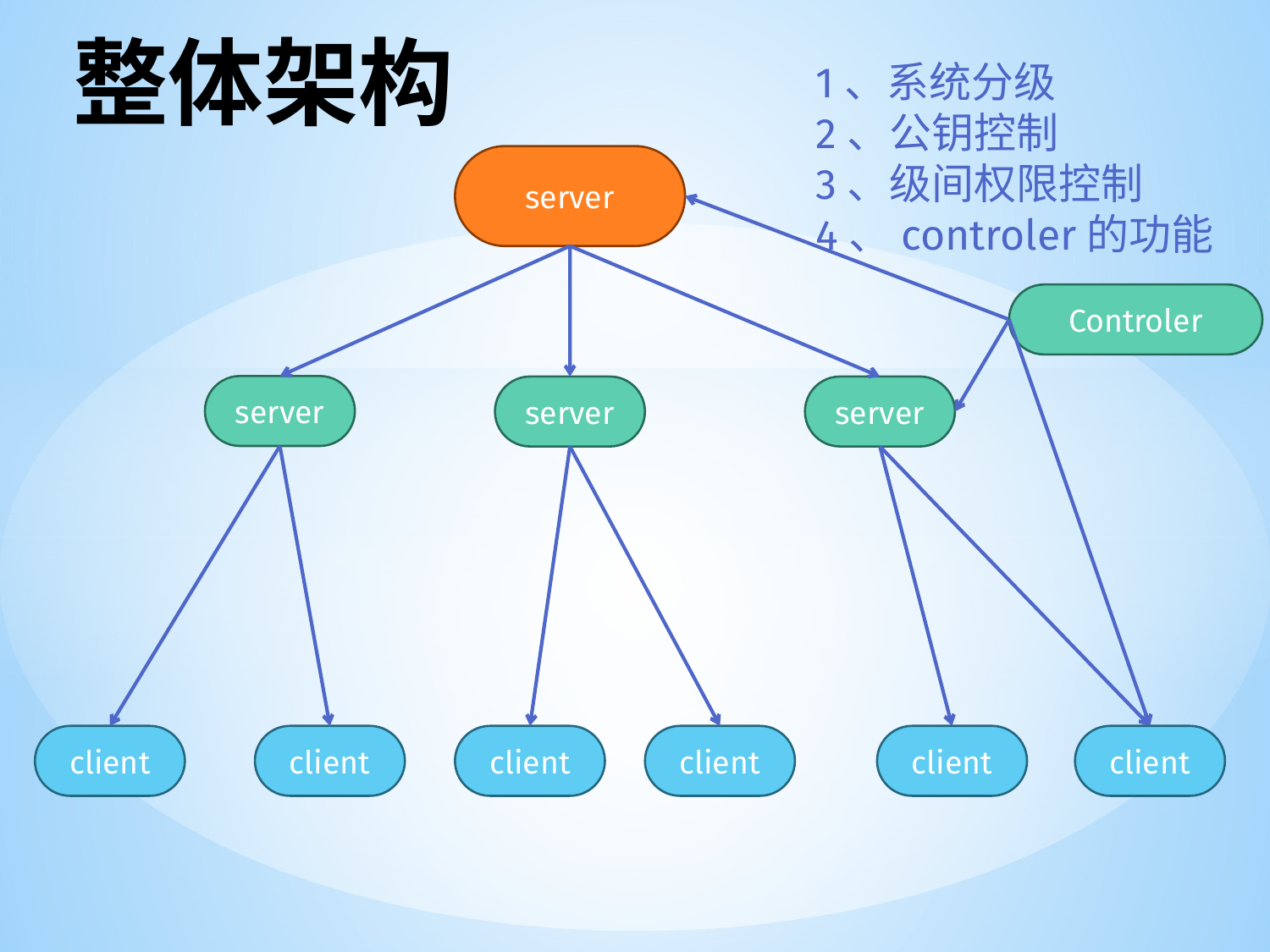

# 整体架构
1、系统分级
2、公钥控制
3、级间权限控制
4、controler的功能
server
Controler
server
server
server
client
client
client
client
client
client